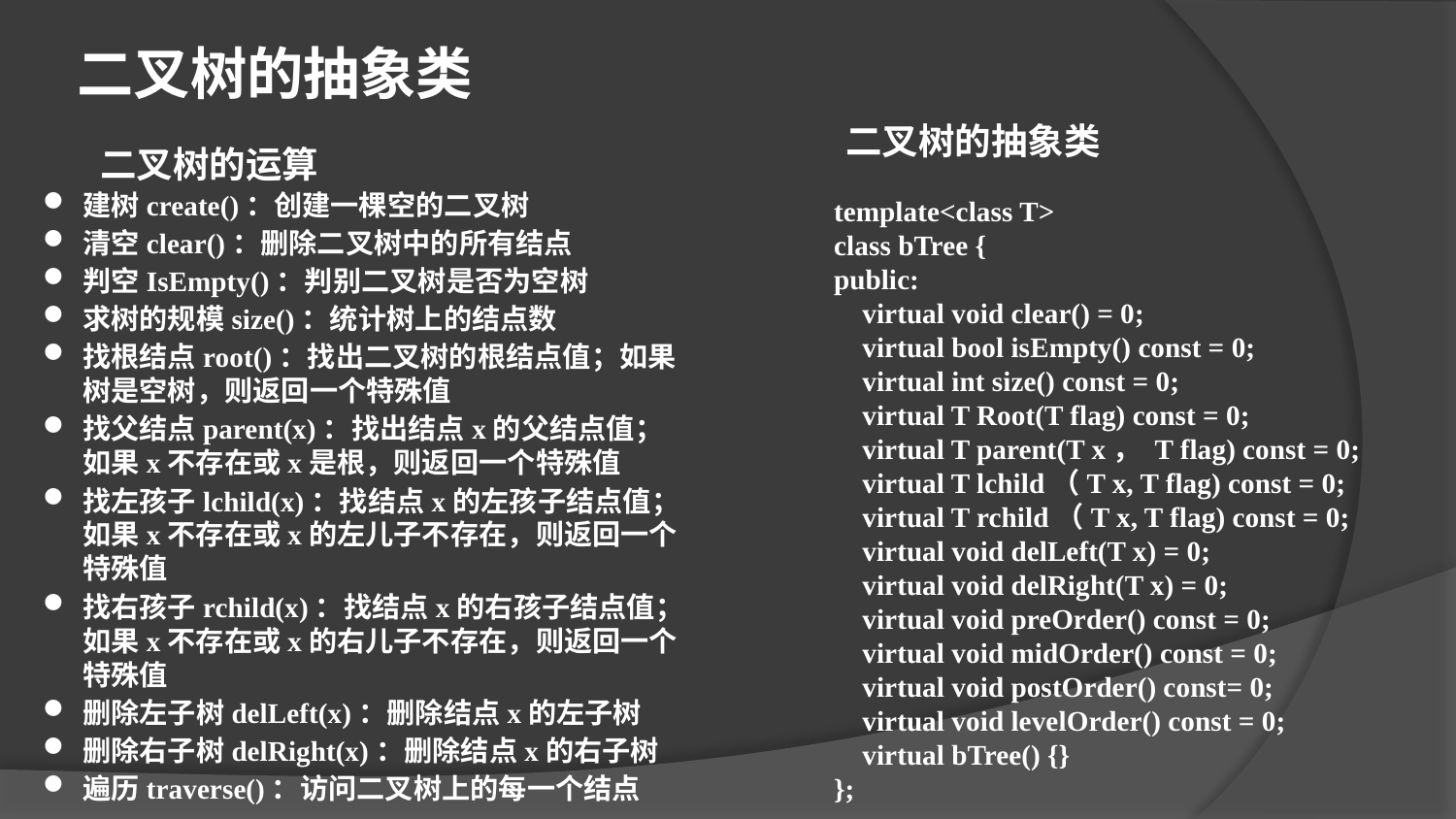

二叉树的抽象类
二叉树的抽象类
二叉树的运算
建树create()：创建一棵空的二叉树
清空clear()：删除二叉树中的所有结点
判空IsEmpty()：判别二叉树是否为空树
求树的规模size()：统计树上的结点数
找根结点root()：找出二叉树的根结点值；如果树是空树，则返回一个特殊值
找父结点parent(x)：找出结点x的父结点值；如果x不存在或x是根，则返回一个特殊值
找左孩子lchild(x)：找结点x的左孩子结点值；如果x不存在或x的左儿子不存在，则返回一个特殊值
找右孩子rchild(x)：找结点x的右孩子结点值；如果x不存在或x的右儿子不存在，则返回一个特殊值
删除左子树delLeft(x)：删除结点x的左子树
删除右子树delRight(x)：删除结点x的右子树
遍历traverse()：访问二叉树上的每一个结点
template<class T>
class bTree {
public:
    virtual void clear() = 0;
    virtual bool isEmpty() const = 0;
    virtual int size() const = 0;
    virtual T Root(T flag) const = 0;
    virtual T parent(T x， T flag) const = 0;
    virtual T lchild（T x, T flag) const = 0;
    virtual T rchild（T x, T flag) const = 0;
    virtual void delLeft(T x) = 0;
    virtual void delRight(T x) = 0;
    virtual void preOrder() const = 0;
    virtual void midOrder() const = 0;
    virtual void postOrder() const= 0;
    virtual void levelOrder() const = 0;
    virtual bTree() {}
};